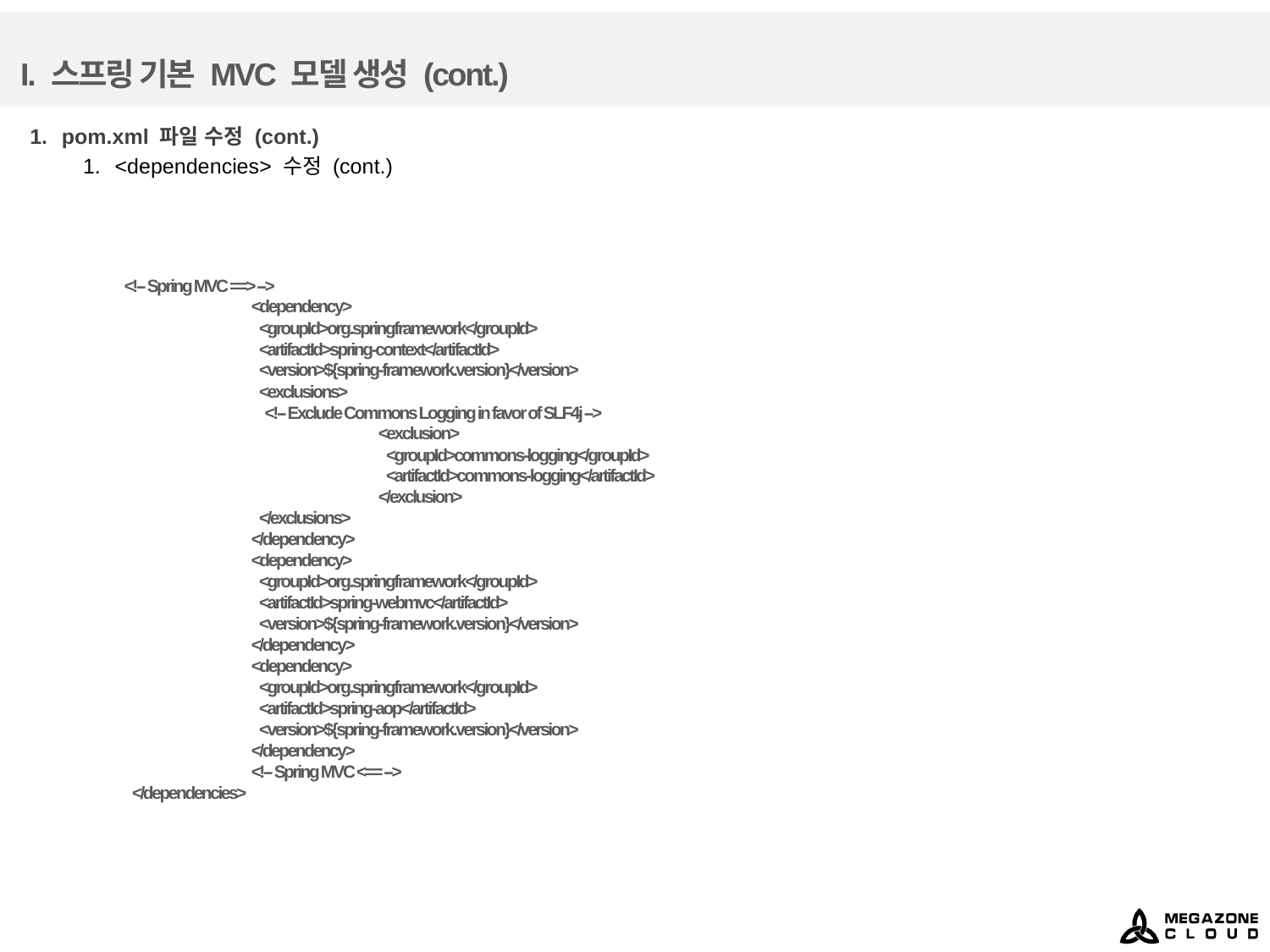

# I. 스프링 기본 MVC 모델 생성 (cont.)
pom.xml 파일 수정 (cont.)
<dependencies> 수정 (cont.)
<!-- Spring MVC ==> -->
	<dependency>
	  <groupId>org.springframework</groupId>
	  <artifactId>spring-context</artifactId>
	  <version>${spring-framework.version}</version>
	  <exclusions>
	    <!-- Exclude Commons Logging in favor of SLF4j -->
		<exclusion>
		  <groupId>commons-logging</groupId>
		  <artifactId>commons-logging</artifactId>
		</exclusion>
	  </exclusions>
	</dependency>
	<dependency>
	  <groupId>org.springframework</groupId>
	  <artifactId>spring-webmvc</artifactId>
	  <version>${spring-framework.version}</version>
	</dependency>
	<dependency>
	  <groupId>org.springframework</groupId>
	  <artifactId>spring-aop</artifactId>
	  <version>${spring-framework.version}</version>
	</dependency>
	<!-- Spring MVC <== -->
  </dependencies>